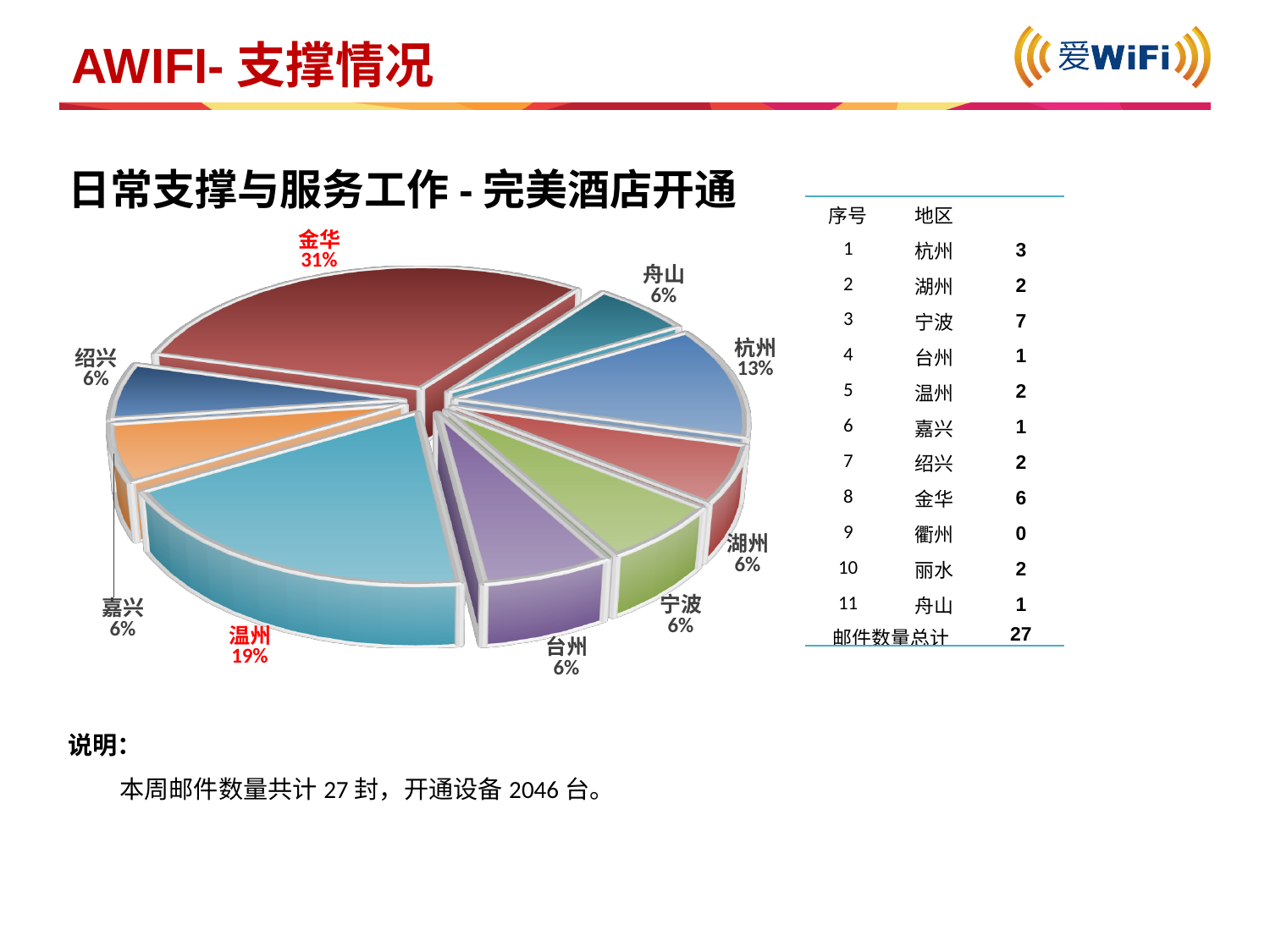

# AWIFI-支撑情况
日常支撑与服务工作-完美酒店开通
| 序号 | 地区 |  |
| --- | --- | --- |
| 1 | 杭州 | 3 |
| 2 | 湖州 | 2 |
| 3 | 宁波 | 7 |
| 4 | 台州 | 1 |
| 5 | 温州 | 2 |
| 6 | 嘉兴 | 1 |
| 7 | 绍兴 | 2 |
| 8 | 金华 | 6 |
| 9 | 衢州 | 0 |
| 10 | 丽水 | 2 |
| 11 | 舟山 | 1 |
| 邮件数量总计 |  | 27 |

[unsupported chart]

[unsupported chart]

说明：
        本周邮件数量共计27封，开通设备2046台。